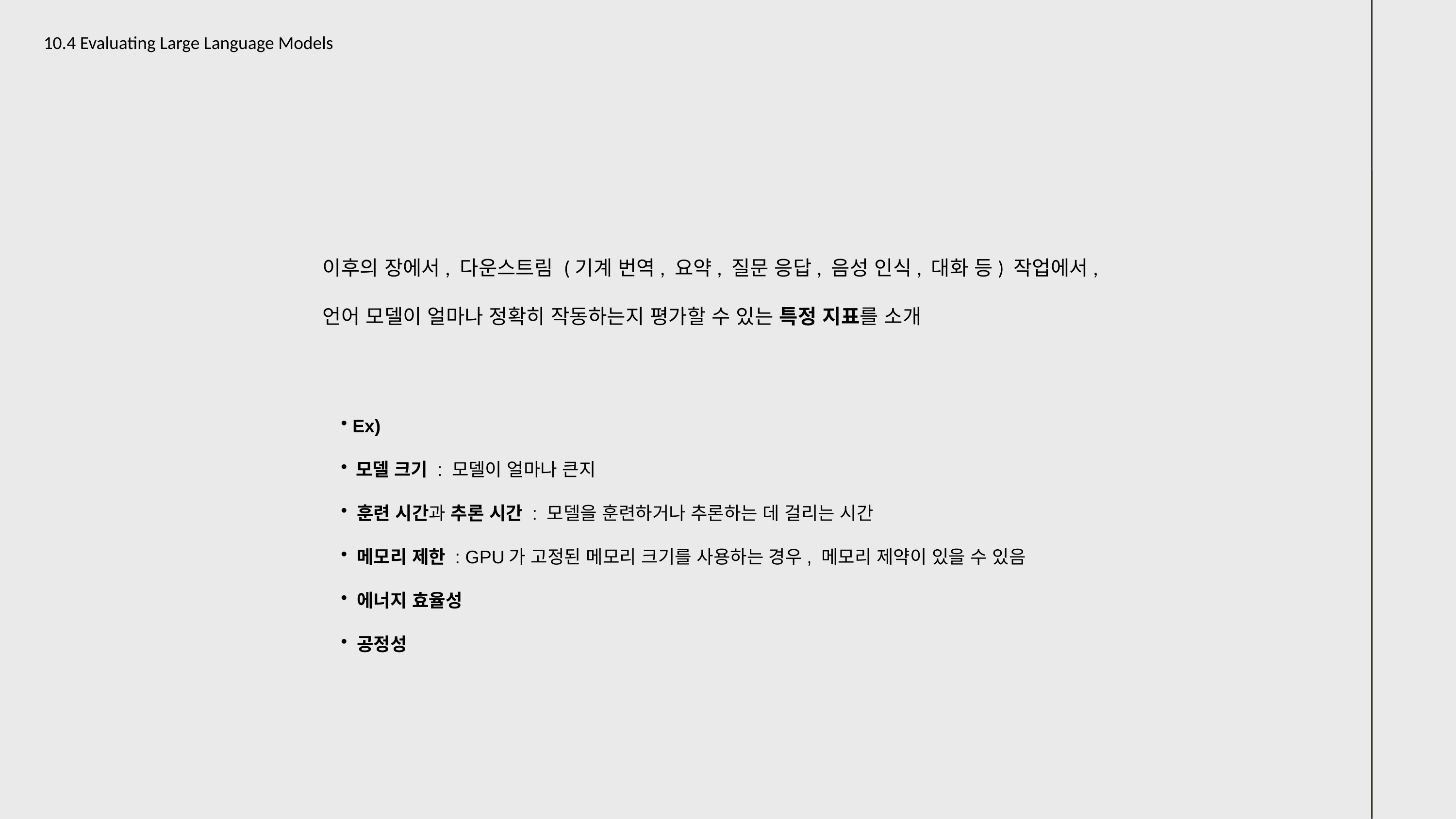

10.4 Evaluating Large Language Models
이후의 장에서, 다운스트림 (기계 번역, 요약, 질문 응답, 음성 인식, 대화 등) 작업에서,

언어 모델이 얼마나 정확히 작동하는지 평가할 수 있는 특정 지표를 소개
 Ex)

 모델 크기 : 모델이 얼마나 큰지

 훈련 시간과 추론 시간 : 모델을 훈련하거나 추론하는 데 걸리는 시간

 메모리 제한 : GPU가 고정된 메모리 크기를 사용하는 경우, 메모리 제약이 있을 수 있음

 에너지 효율성

 공정성